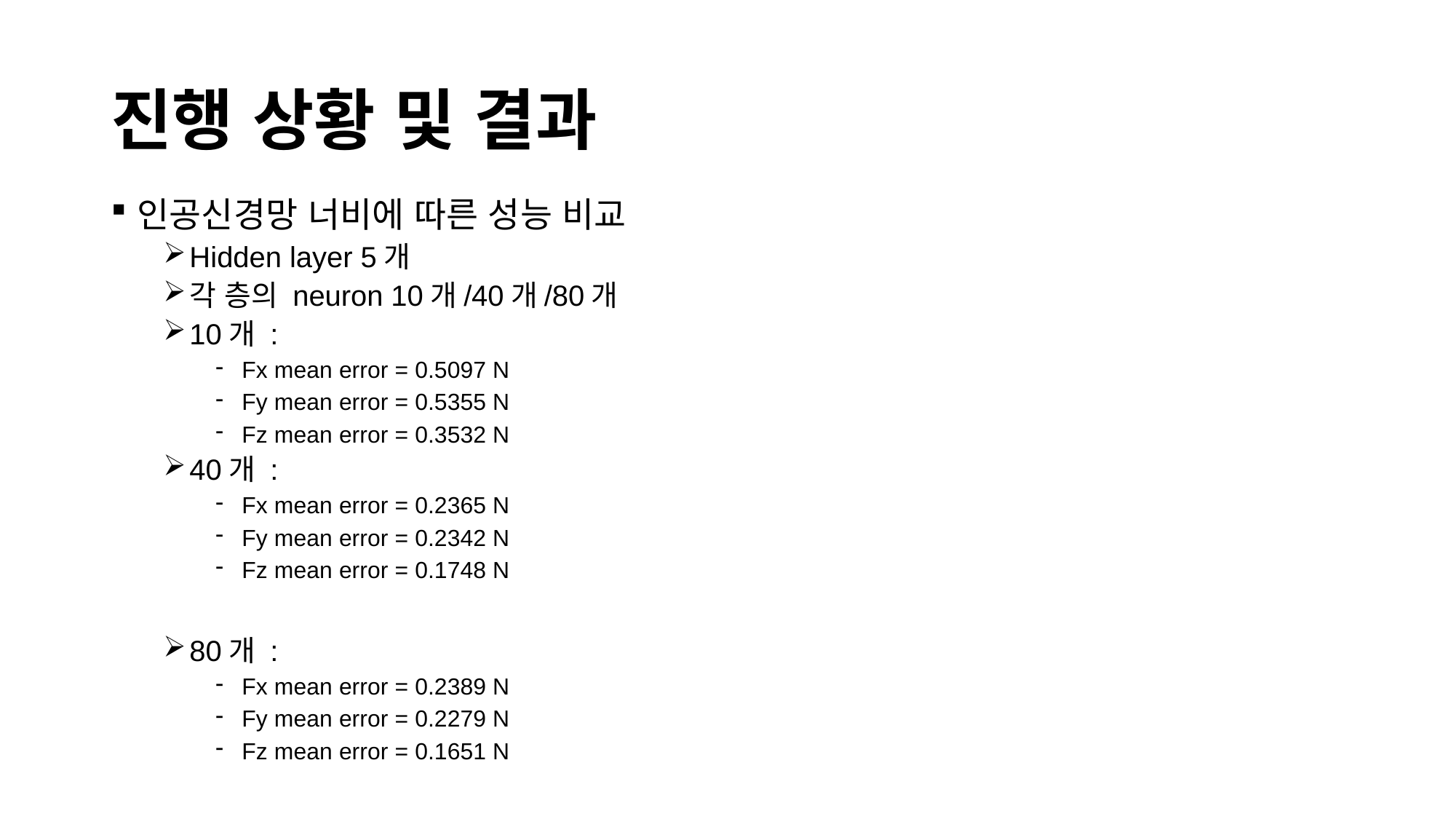

# 진행 상황 및 결과
인공신경망 너비에 따른 성능 비교
Hidden layer 5개
각 층의 neuron 10개/40개/80개
10개 :
Fx mean error = 0.5097 N
Fy mean error = 0.5355 N
Fz mean error = 0.3532 N
40개 :
Fx mean error = 0.2365 N
Fy mean error = 0.2342 N
Fz mean error = 0.1748 N

80개 :
Fx mean error = 0.2389 N
Fy mean error = 0.2279 N
Fz mean error = 0.1651 N